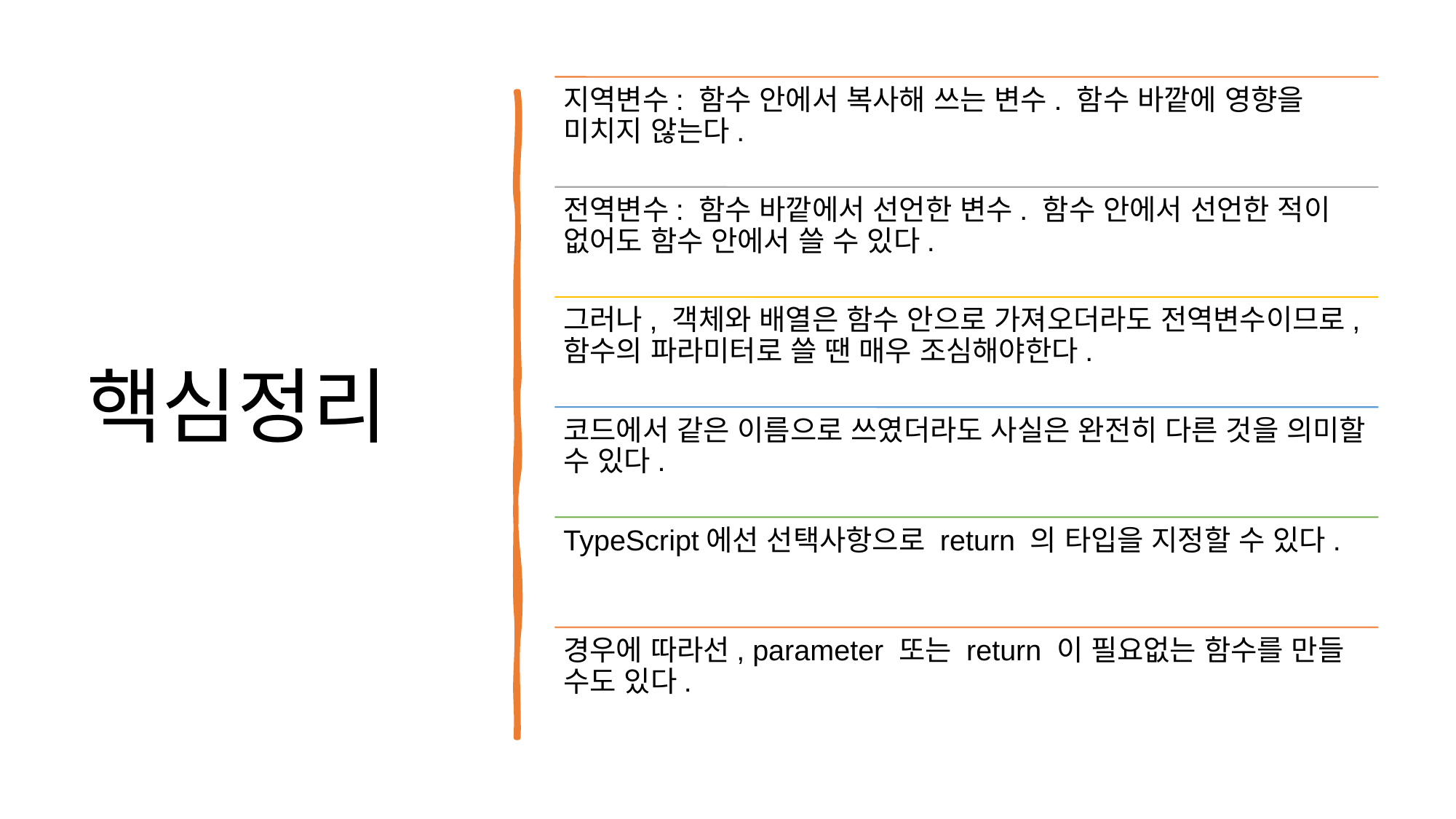

지역변수: 함수 안에서 복사해 쓰는 변수. 함수 바깥에 영향을 미치지 않는다.
전역변수: 함수 바깥에서 선언한 변수. 함수 안에서 선언한 적이 없어도 함수 안에서 쓸 수 있다.
그러나, 객체와 배열은 함수 안으로 가져오더라도 전역변수이므로, 함수의 파라미터로 쓸 땐 매우 조심해야한다.
코드에서 같은 이름으로 쓰였더라도 사실은 완전히 다른 것을 의미할 수 있다.
TypeScript에선 선택사항으로 return 의 타입을 지정할 수 있다.
경우에 따라선, parameter 또는 return 이 필요없는 함수를 만들 수도 있다.
# 핵심정리